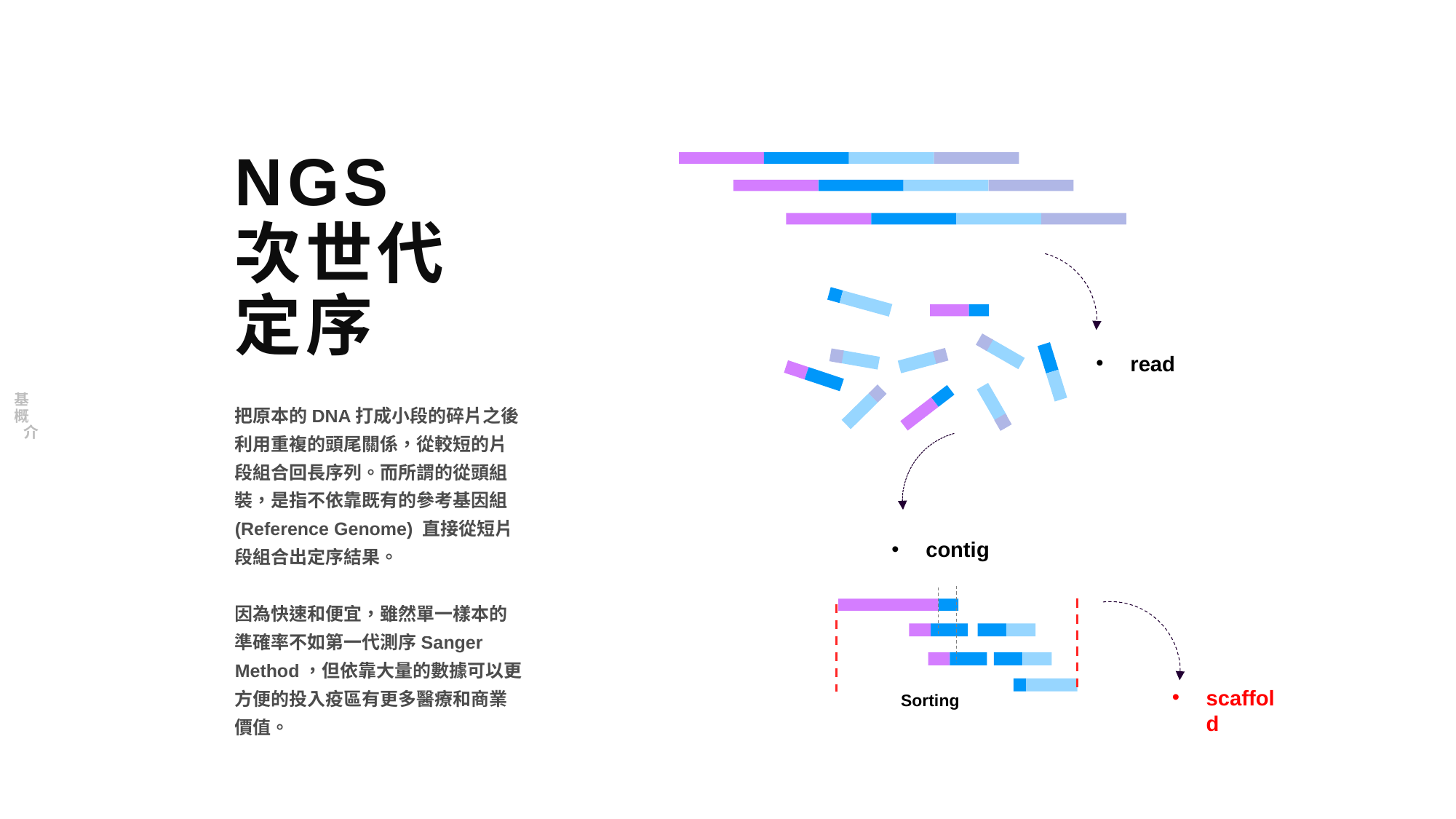

基本概念介紹
# NGS 次世代 定序

read

把原本的DNA打成小段的碎片之後利用重複的頭尾關係，從較短的片段組合回長序列。而所謂的從頭組裝，是指不依靠既有的參考基因組(Reference Genome) 直接從短片段組合出定序結果。

因為快速和便宜，雖然單一樣本的準確率不如第一代測序Sanger Method，但依靠大量的數據可以更方便的投入疫區有更多醫療和商業價值。

contig

scaffold
Sorting